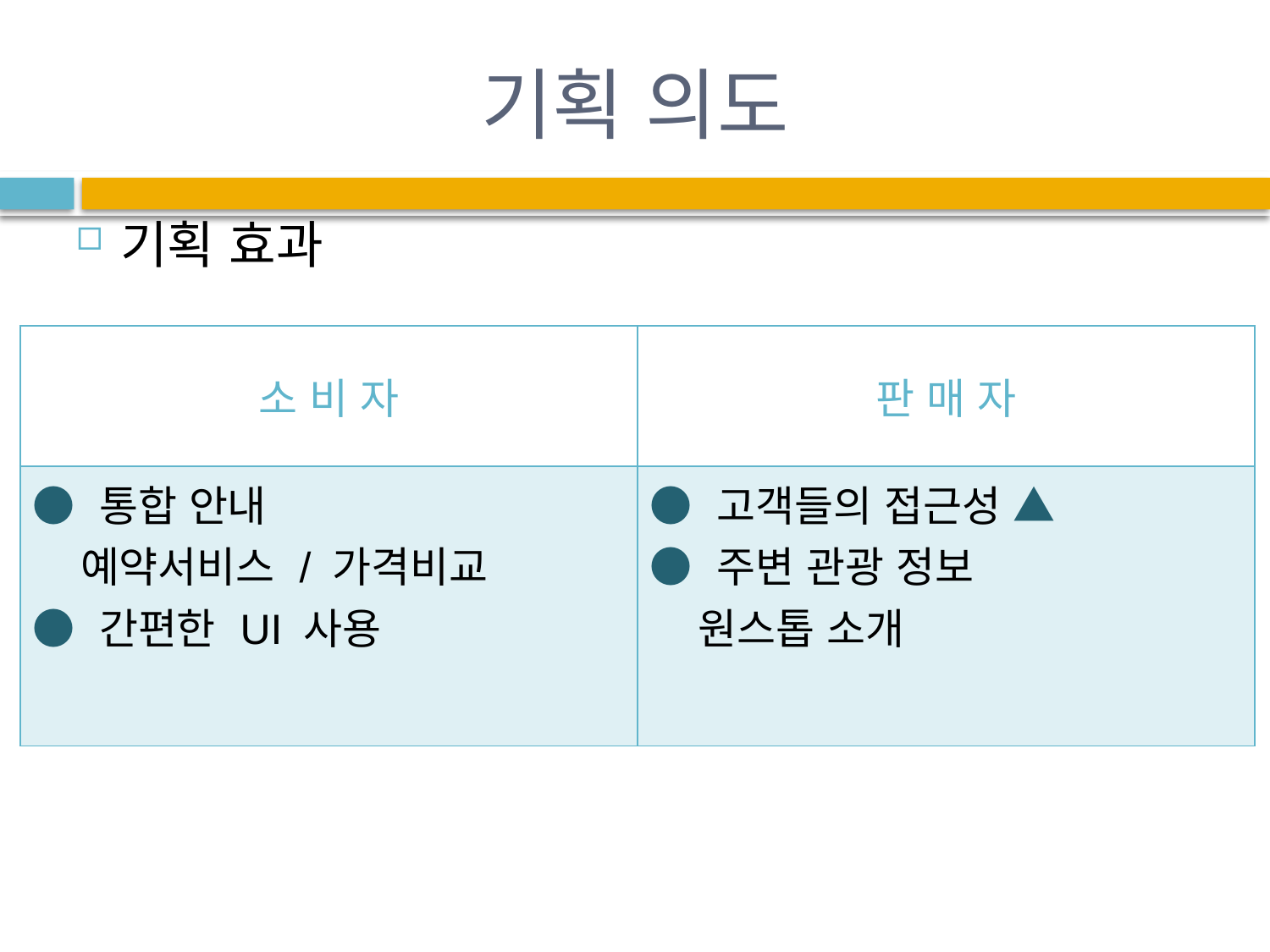

# 기획 의도
기획 효과

| 소 비 자 | 판 매 자 |
| --- | --- |
| ● 통합 안내 예약서비스 / 가격비교 ● 간편한 UI 사용 | ● 고객들의 접근성 ▲ ● 주변 관광 정보 원스톱 소개 |